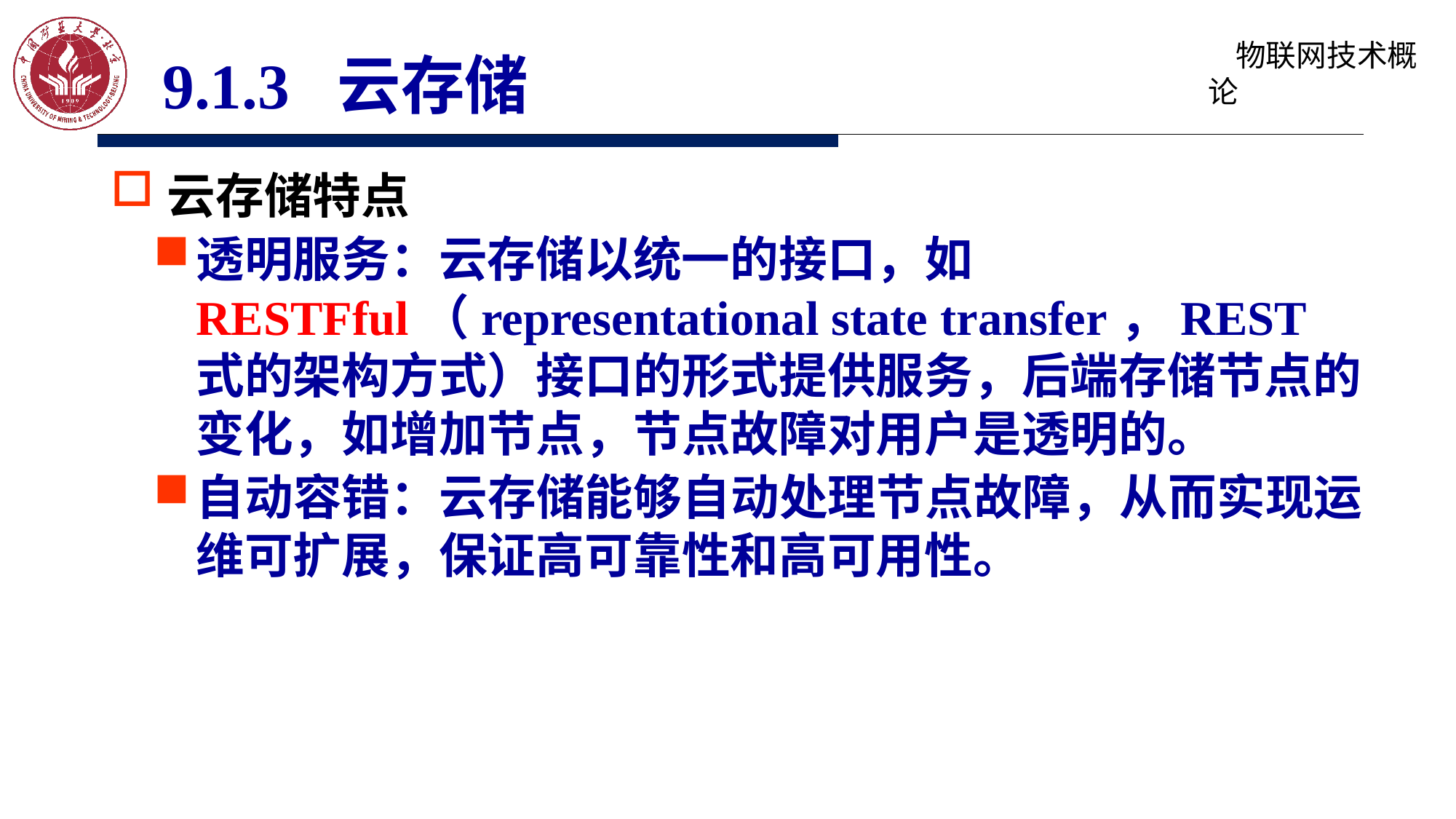

9.1.3  云存储
云存储特点
透明服务：云存储以统一的接口，如RESTFful（representational state transfer，REST式的架构方式）接口的形式提供服务，后端存储节点的变化，如增加节点，节点故障对用户是透明的。
自动容错：云存储能够自动处理节点故障，从而实现运维可扩展，保证高可靠性和高可用性。